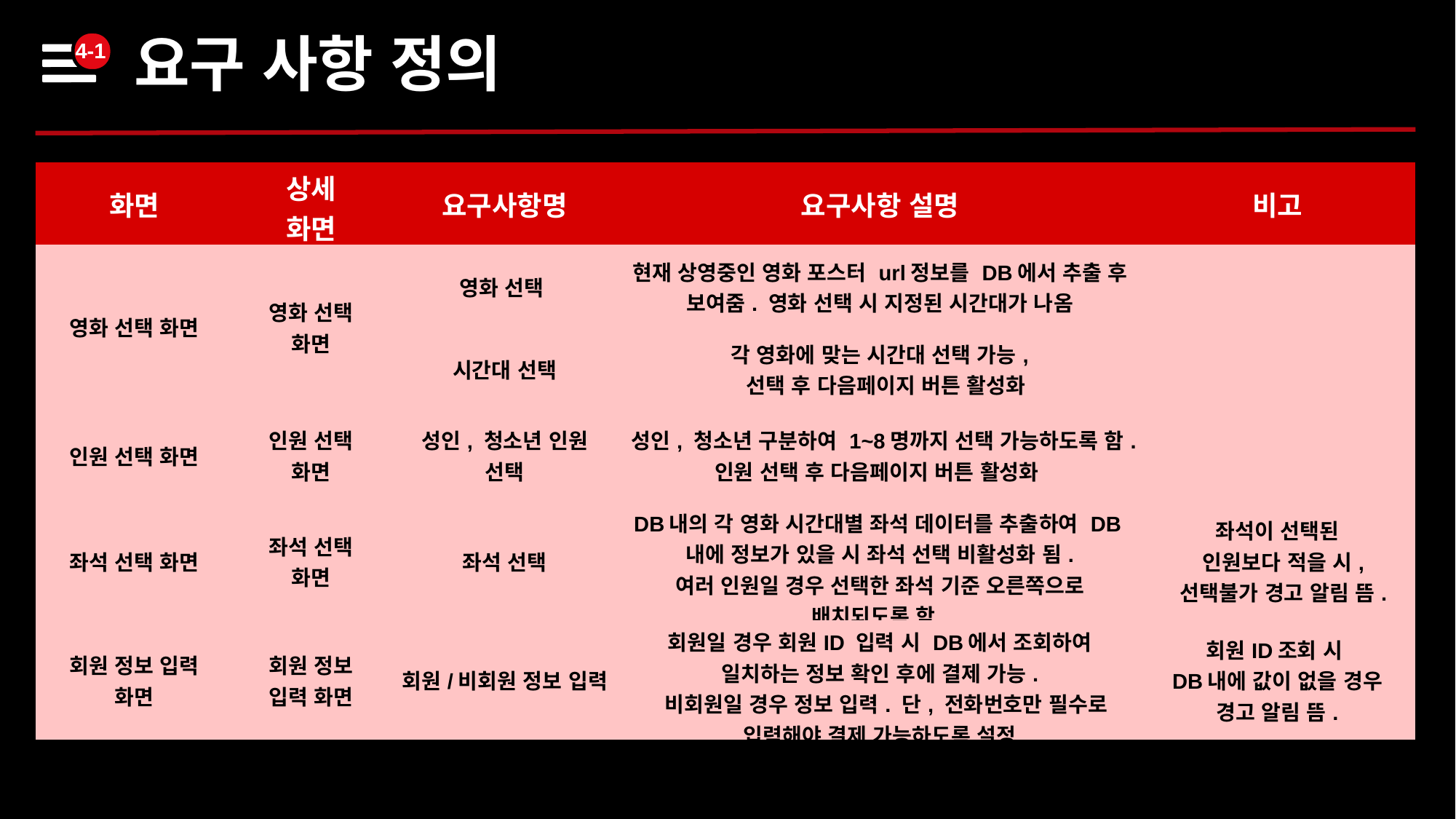

요구 사항 정의

4-1

| 화면 | 상세 화면 | 요구사항명 | 요구사항 설명 | 비고 |
| --- | --- | --- | --- | --- |
| 영화 선택 화면 | 영화 선택 화면 | 영화 선택 | 현재 상영중인 영화 포스터 url정보를 DB에서 추출 후 보여줌. 영화 선택 시 지정된 시간대가 나옴 |  |
|  |  | 시간대 선택 | 각 영화에 맞는 시간대 선택 가능, 선택 후 다음페이지 버튼 활성화 |  |
| 인원 선택 화면 | 인원 선택 화면 | 성인, 청소년 인원 선택 | 성인, 청소년 구분하여 1~8명까지 선택 가능하도록 함. 인원 선택 후 다음페이지 버튼 활성화 |  |
| 좌석 선택 화면 | 좌석 선택 화면 | 좌석 선택 | DB내의 각 영화 시간대별 좌석 데이터를 추출하여 DB내에 정보가 있을 시 좌석 선택 비활성화 됨. 여러 인원일 경우 선택한 좌석 기준 오른쪽으로 배치되도록 함. | 좌석이 선택된 인원보다 적을 시, 선택불가 경고 알림 뜸. |
| 회원 정보 입력 화면 | 회원 정보 입력 화면 | 회원/비회원 정보 입력 | 회원일 경우 회원ID 입력 시 DB에서 조회하여 일치하는 정보 확인 후에 결제 가능. 비회원일 경우 정보 입력. 단, 전화번호만 필수로 입력해야 결제 가능하도록 설정 | 회원ID조회 시 DB내에 값이 없을 경우 경고 알림 뜸. |